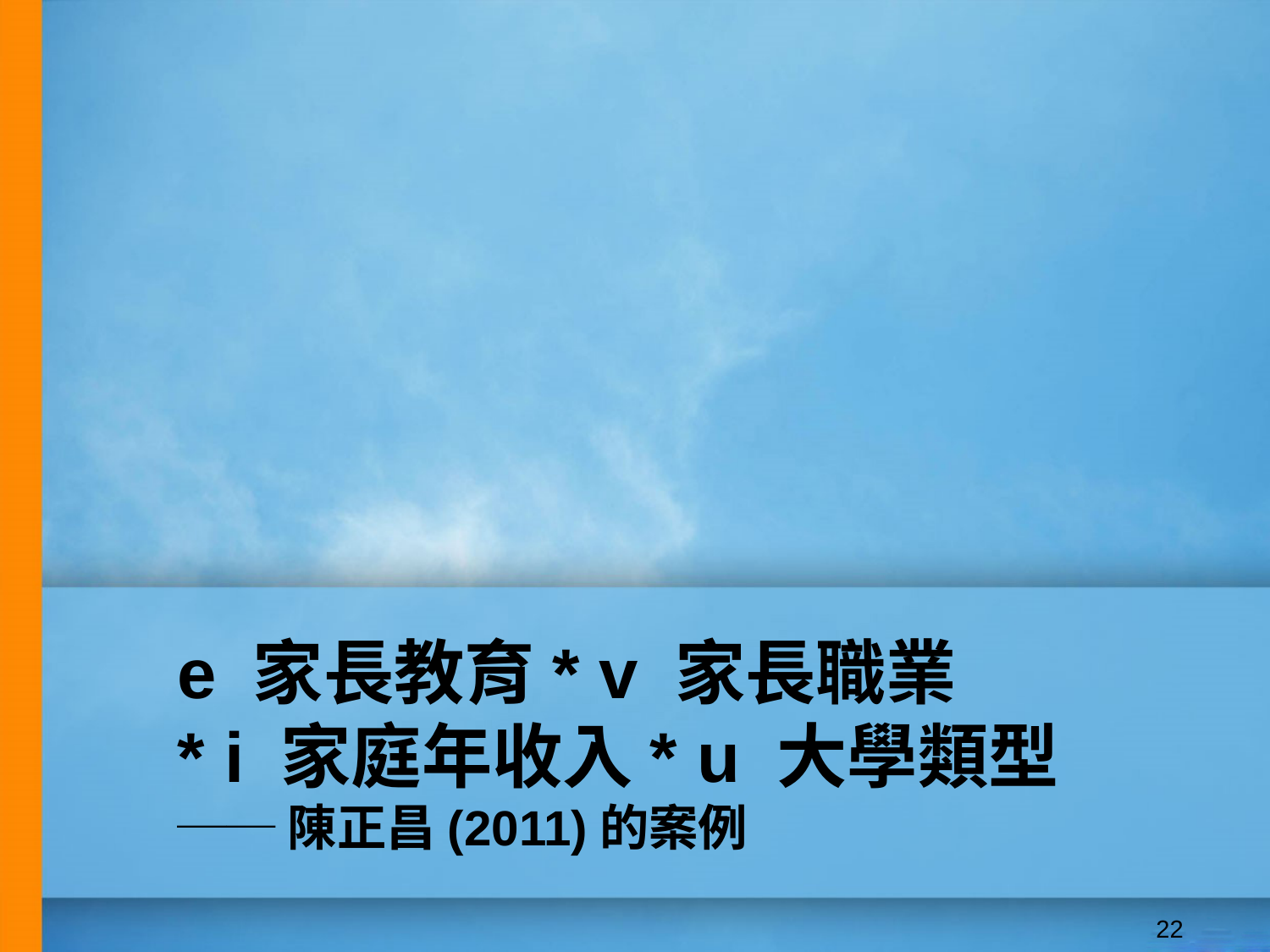

# e 家長教育* v 家長職業 * i 家庭年收入* u 大學類型
──陳正昌(2011)的案例
22